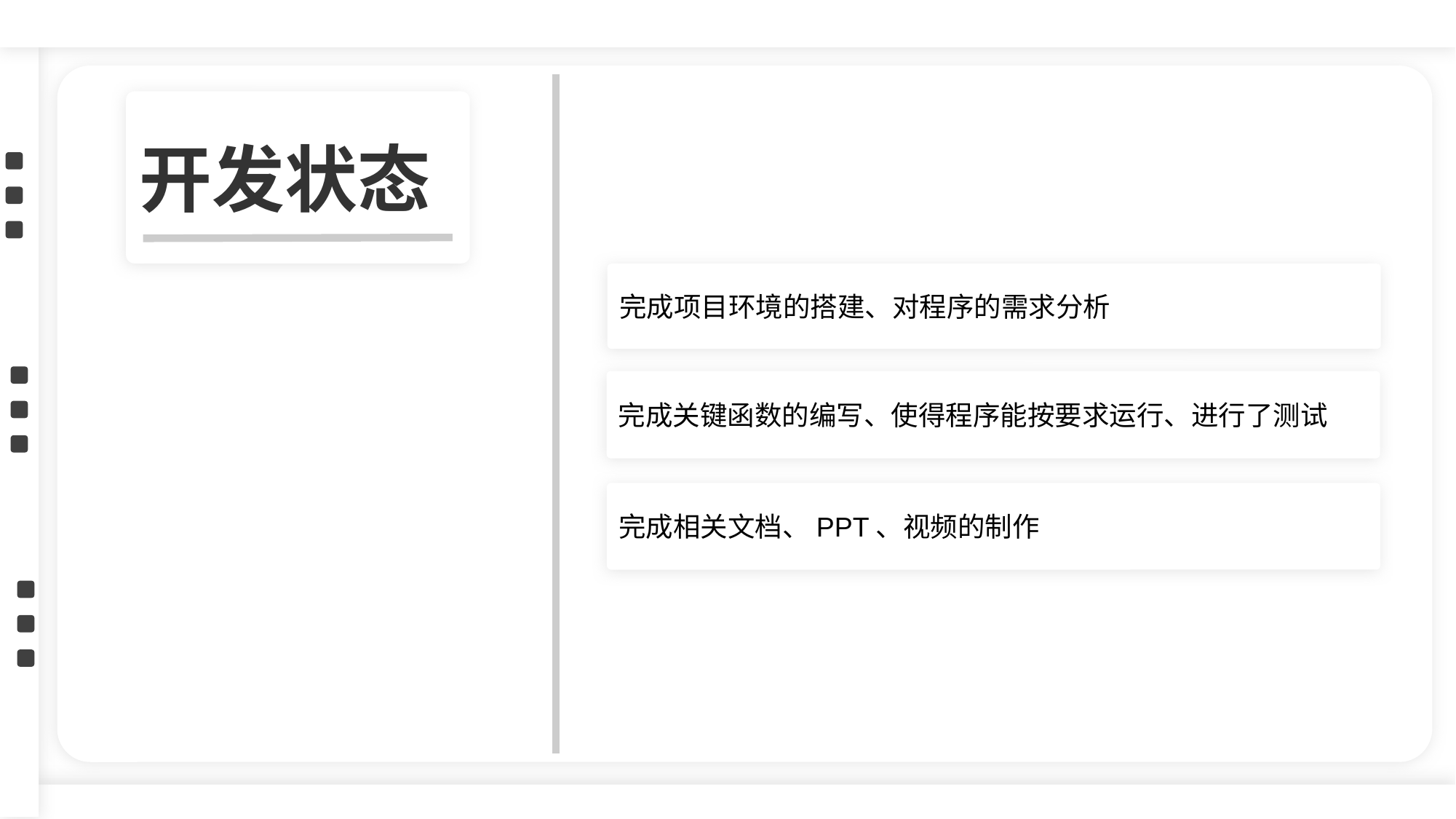

51
开发状态

完成项目环境的搭建、对程序的需求分析

完成关键函数的编写、使得程序能按要求运行、进行了测试
完成相关文档、PPT、视频的制作